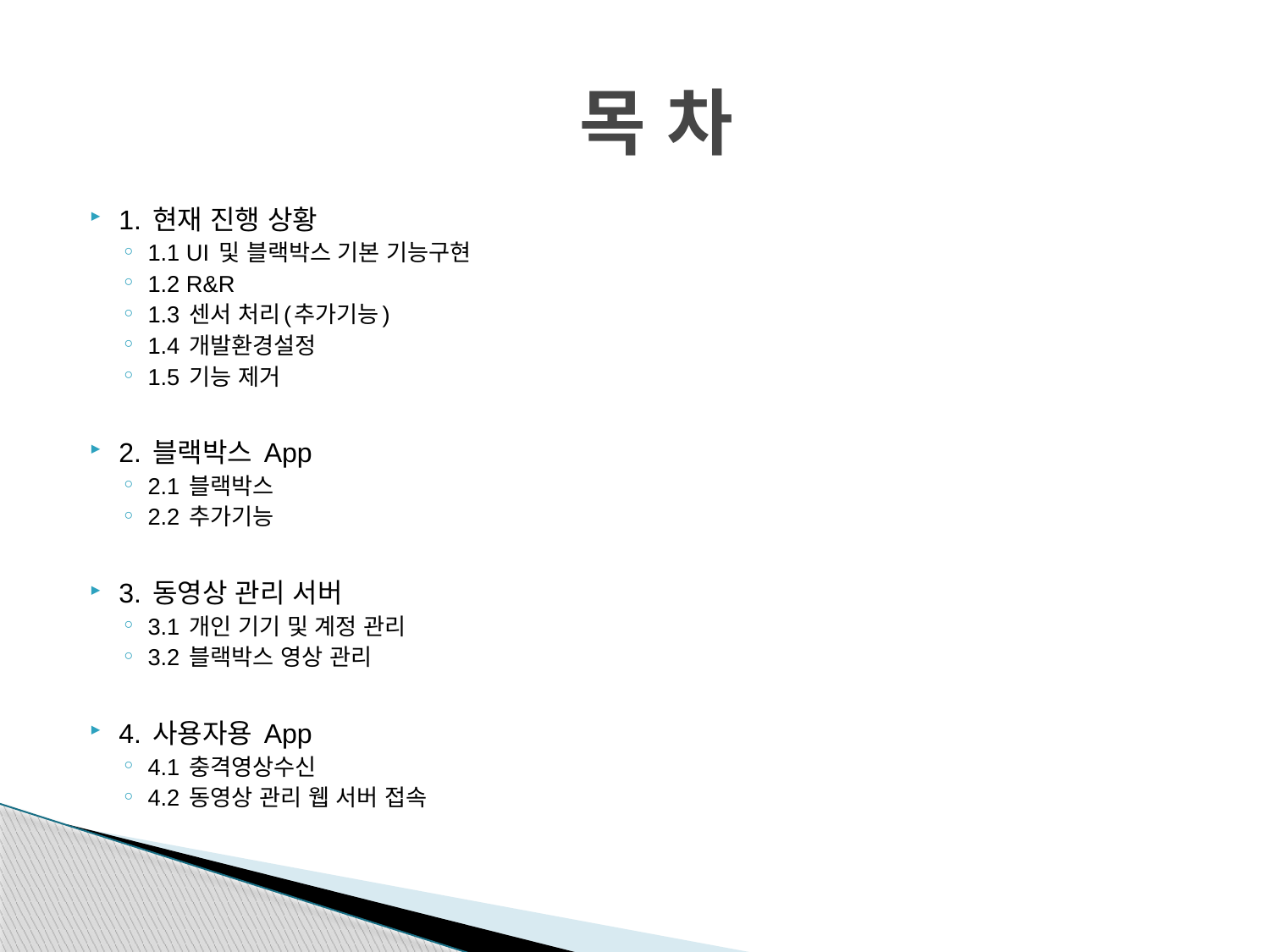

# 목 차
1. 현재 진행 상황
1.1 UI 및 블랙박스 기본 기능구현
1.2 R&R
1.3 센서 처리(추가기능)
1.4 개발환경설정
1.5 기능 제거

2. 블랙박스 App
2.1 블랙박스
2.2 추가기능

3. 동영상 관리 서버
3.1 개인 기기 및 계정 관리
3.2 블랙박스 영상 관리

4. 사용자용 App
4.1 충격영상수신
4.2 동영상 관리 웹 서버 접속